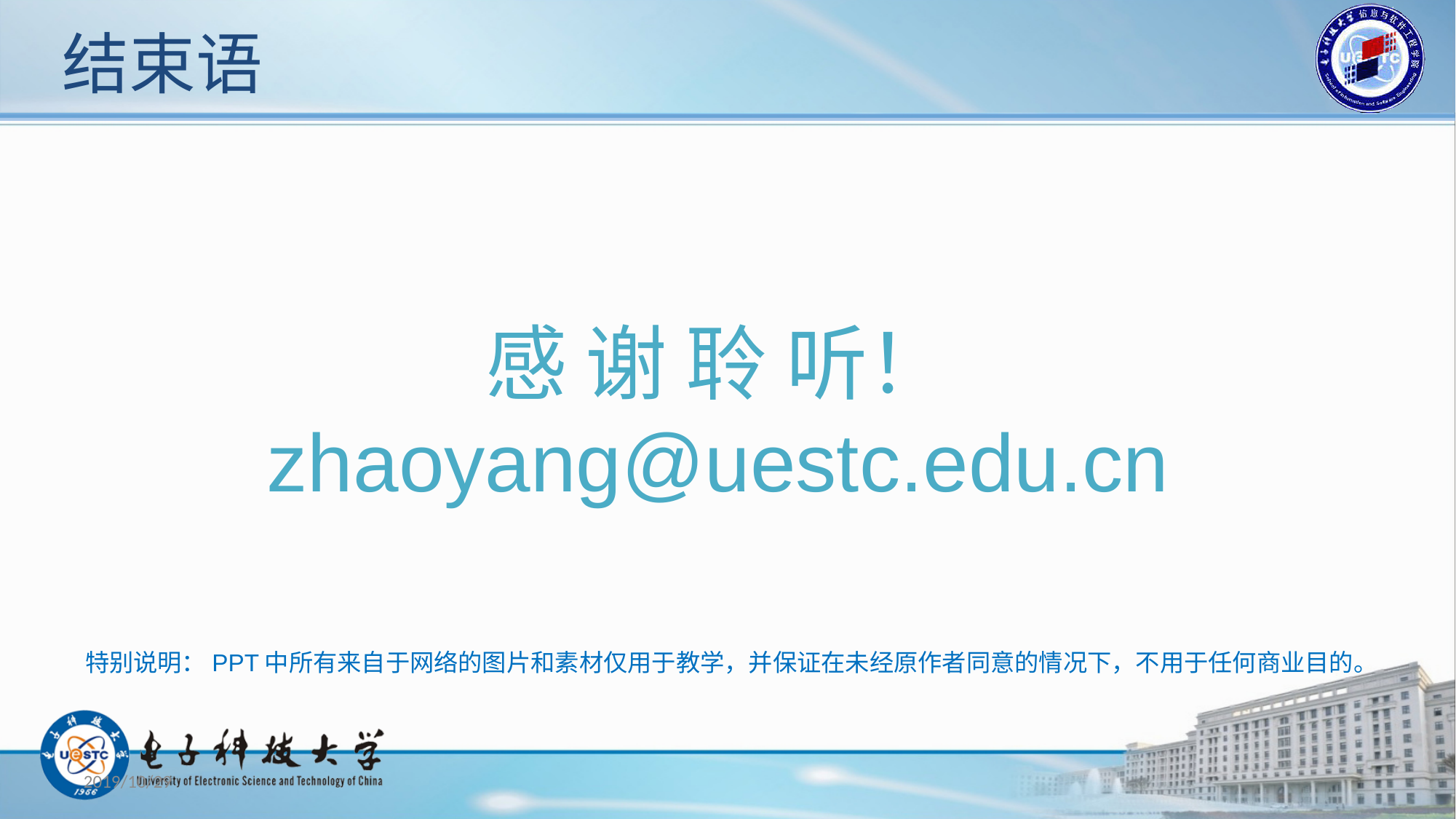

# 结束语
感 谢 聆 听！
zhaoyang@uestc.edu.cn
特别说明：PPT中所有来自于网络的图片和素材仅用于教学，并保证在未经原作者同意的情况下，不用于任何商业目的。
2019/10/29